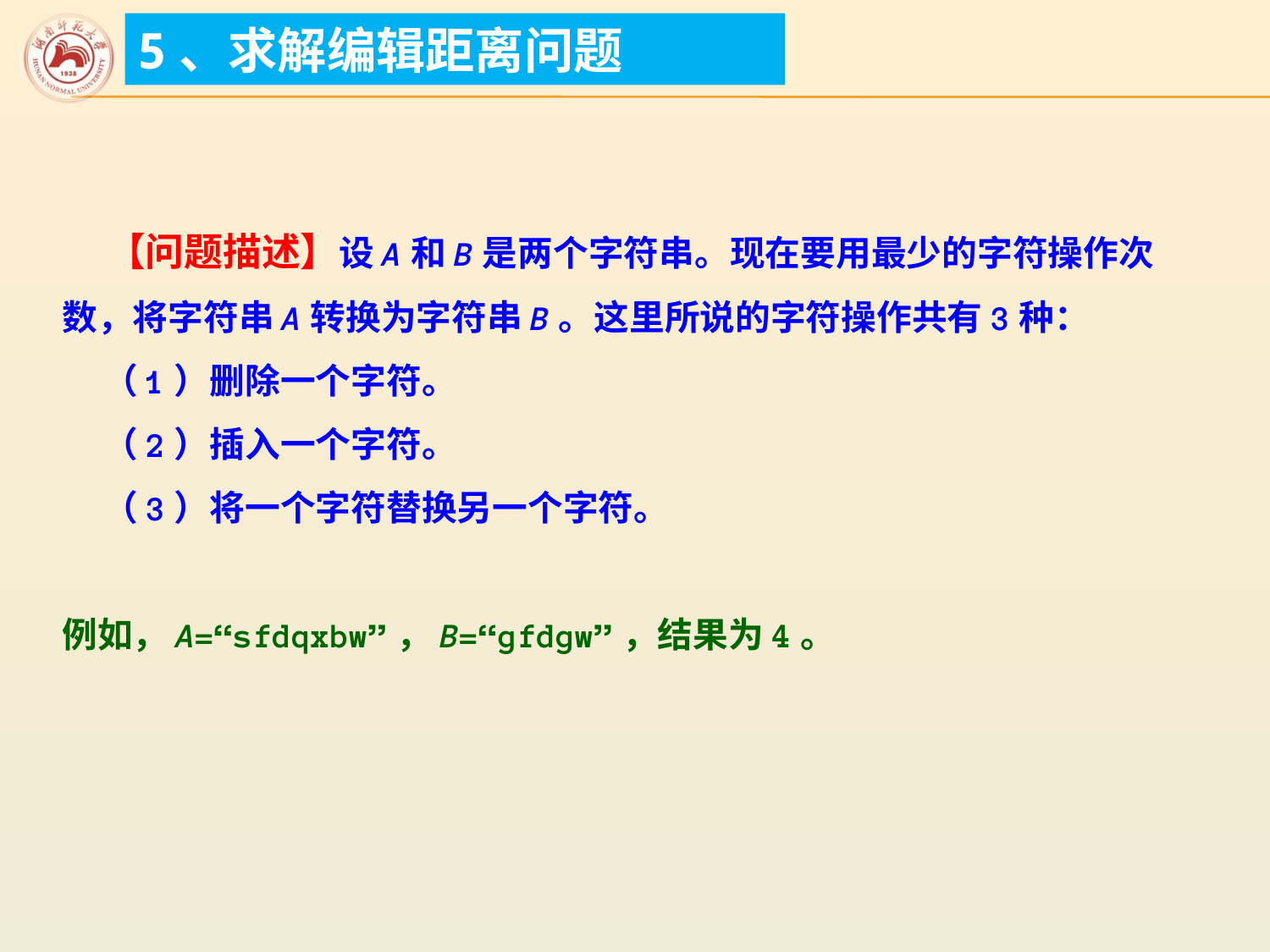

5、求解编辑距离问题
    【问题描述】设A和B是两个字符串。现在要用最少的字符操作次数，将字符串A转换为字符串B。这里所说的字符操作共有3种：
    （1）删除一个字符。
    （2）插入一个字符。
    （3）将一个字符替换另一个字符。

例如，A=“sfdqxbw”，B=“gfdgw”，结果为4。